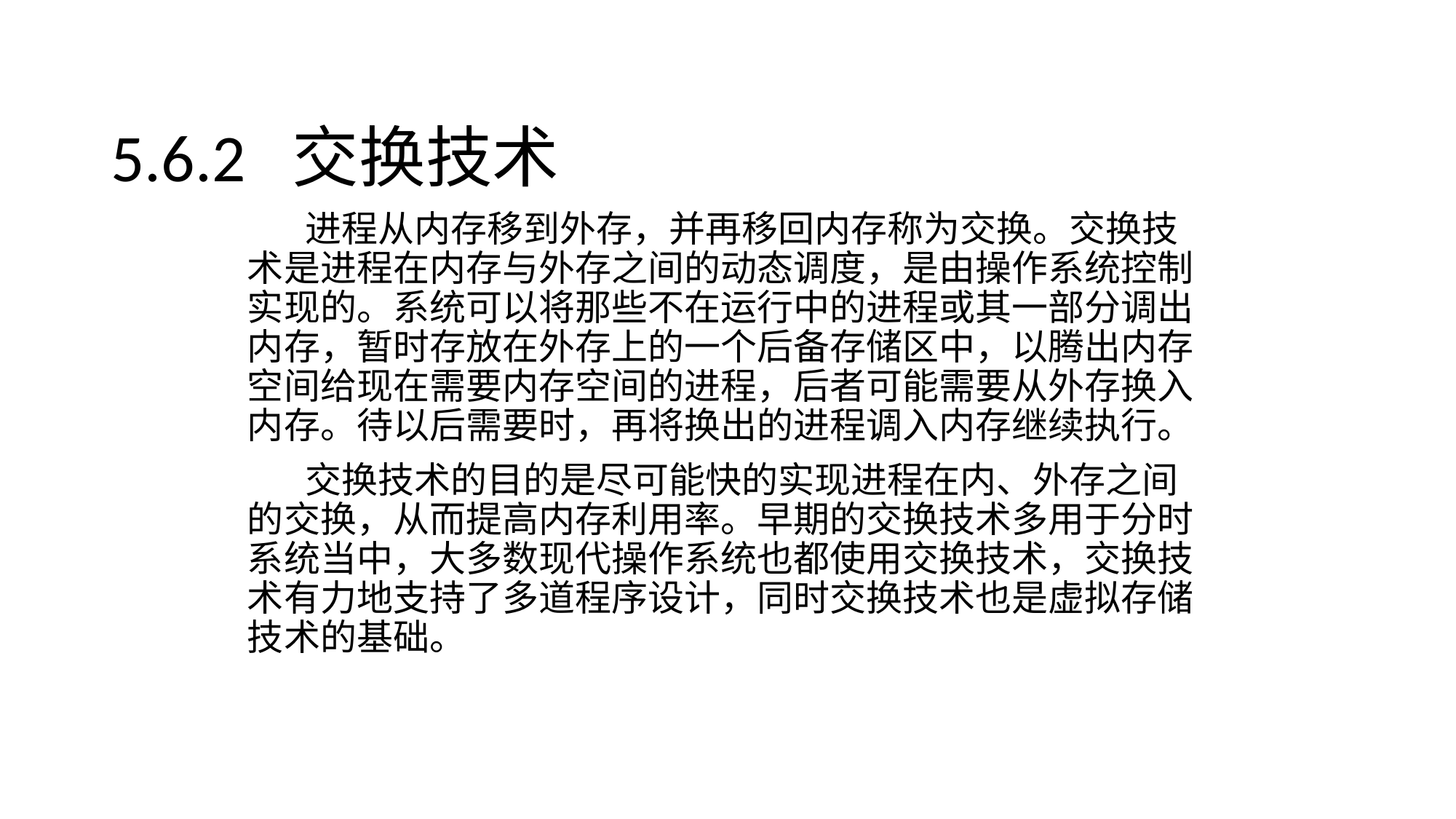

5.6.2  交换技术
      进程从内存移到外存，并再移回内存称为交换。交换技术是进程在内存与外存之间的动态调度，是由操作系统控制实现的。系统可以将那些不在运行中的进程或其一部分调出内存，暂时存放在外存上的一个后备存储区中，以腾出内存空间给现在需要内存空间的进程，后者可能需要从外存换入内存。待以后需要时，再将换出的进程调入内存继续执行。
      交换技术的目的是尽可能快的实现进程在内、外存之间的交换，从而提高内存利用率。早期的交换技术多用于分时系统当中，大多数现代操作系统也都使用交换技术，交换技术有力地支持了多道程序设计，同时交换技术也是虚拟存储技术的基础。

4